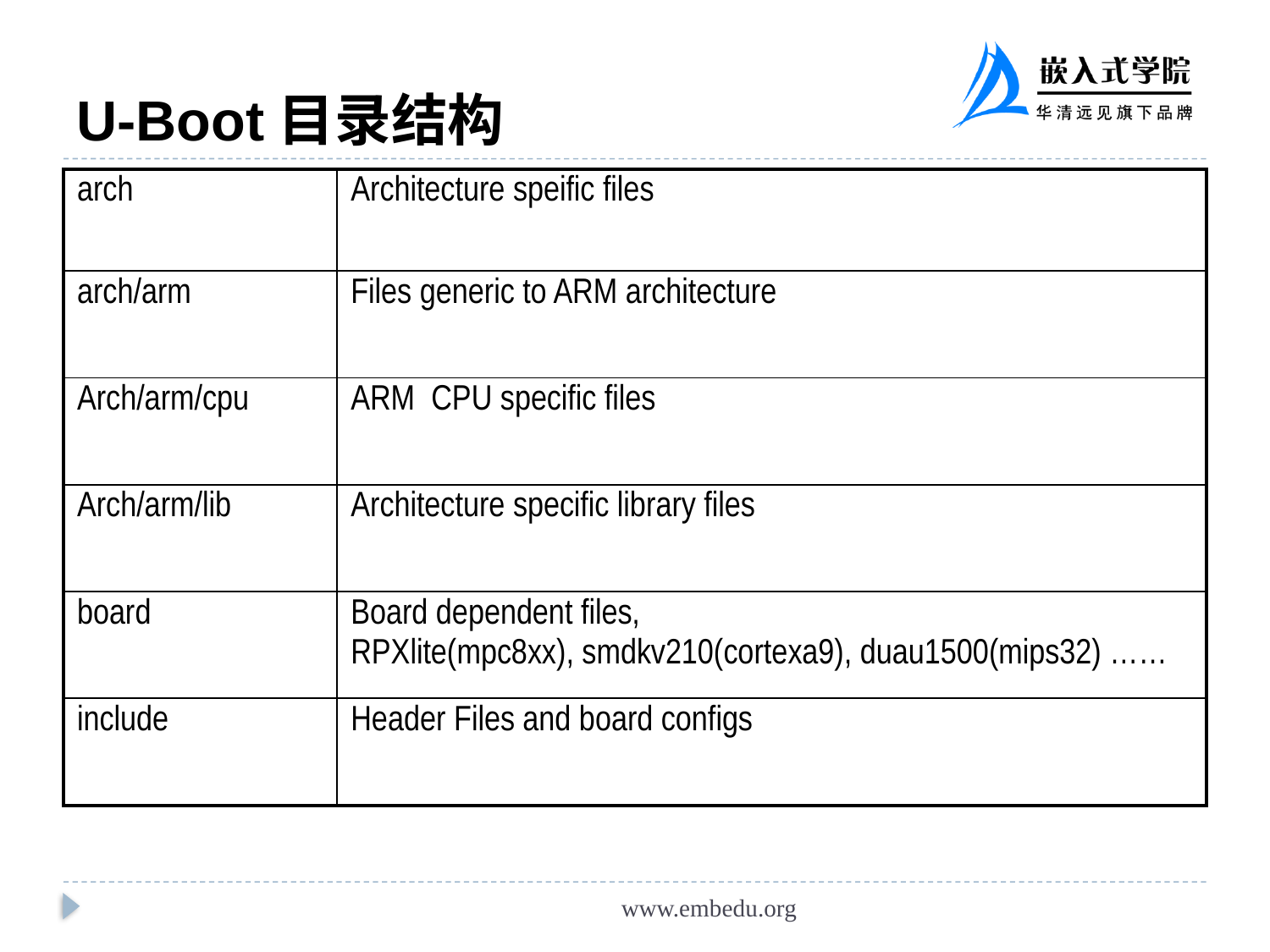

# U-Boot目录结构
| arch | Architecture speific files |
| --- | --- |
| arch/arm | Files generic to ARM architecture |
| Arch/arm/cpu | ARM CPU specific files |
| Arch/arm/lib | Architecture specific library files |
| board | Board dependent files, RPXlite(mpc8xx), smdkv210(cortexa9), duau1500(mips32) …… |
| include | Header Files and board configs |
www.embedu.org